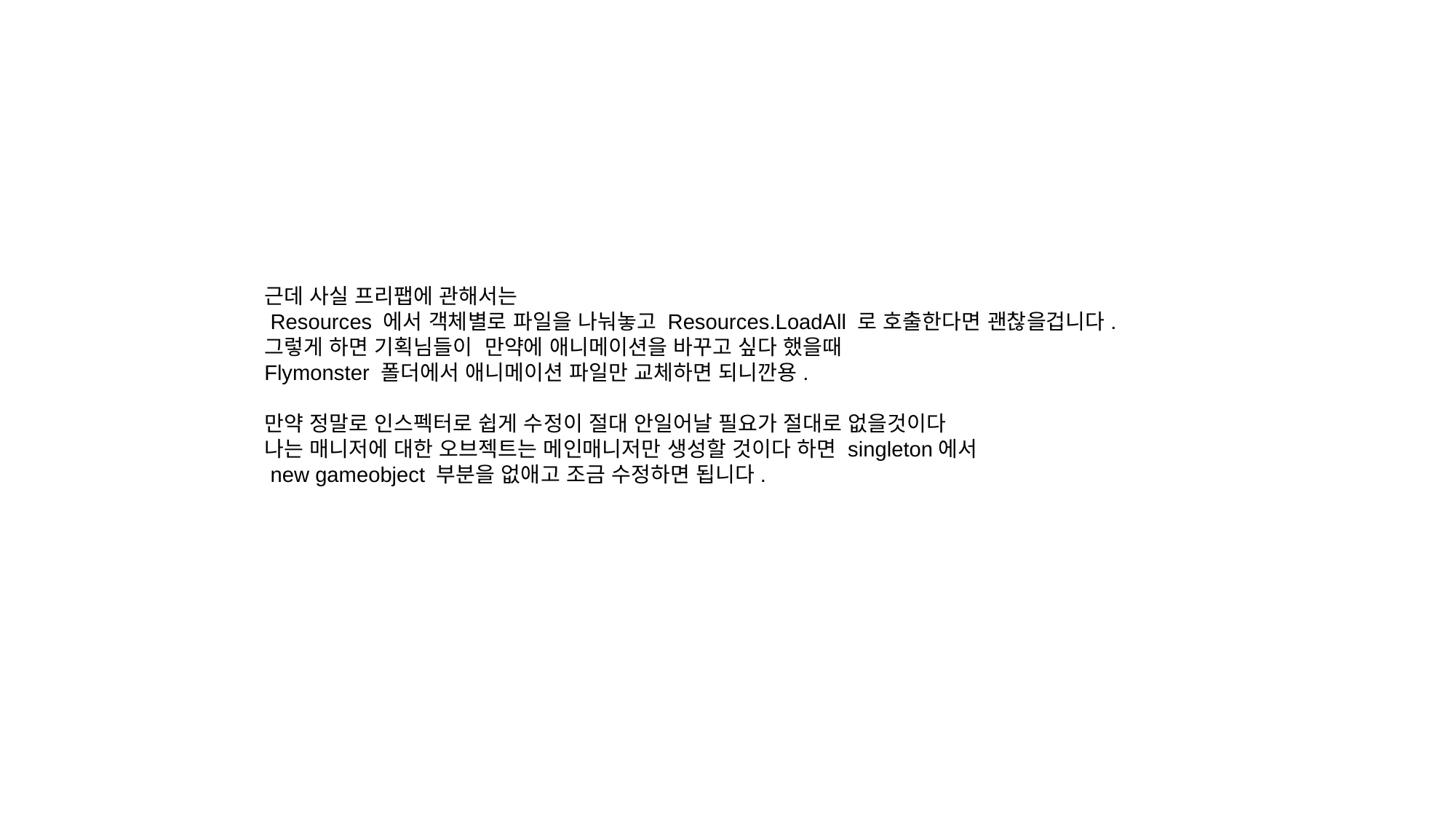

근데 사실 프리팹에 관해서는
 Resources 에서 객체별로 파일을 나눠놓고 Resources.LoadAll 로 호출한다면 괜찮을겁니다.
그렇게 하면 기획님들이  만약에 애니메이션을 바꾸고 싶다 했을때
Flymonster 폴더에서 애니메이션 파일만 교체하면 되니깐용.

만약 정말로 인스펙터로 쉽게 수정이 절대 안일어날 필요가 절대로 없을것이다
나는 매니저에 대한 오브젝트는 메인매니저만 생성할 것이다 하면 singleton에서
 new gameobject 부분을 없애고 조금 수정하면 됩니다.